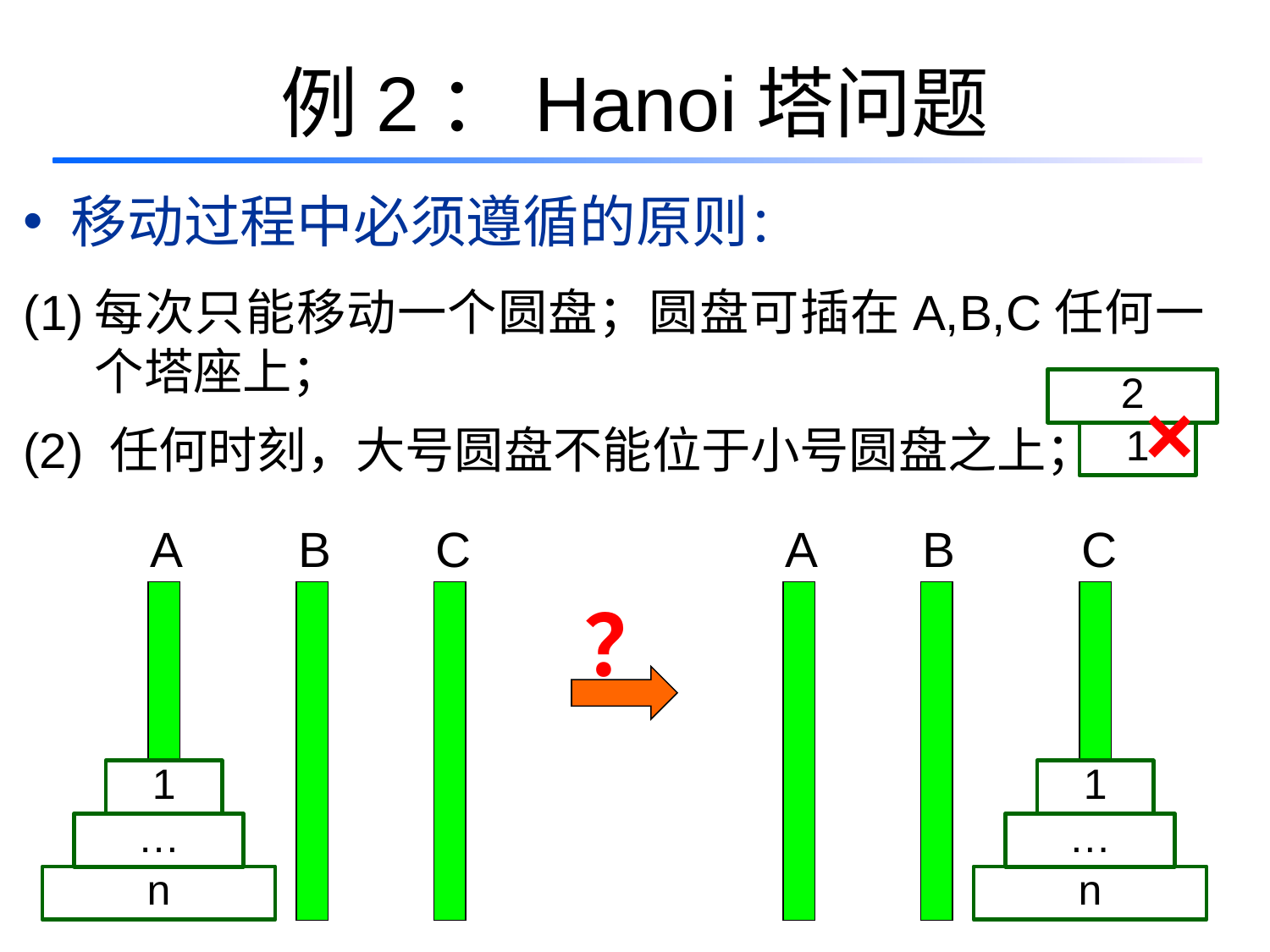

# 例2：Hanoi塔问题

移动过程中必须遵循的原则：

每次只能移动一个圆盘；圆盘可插在A,B,C任何一个塔座上；
×
2
(2) 任何时刻，大号圆盘不能位于小号圆盘之上；

1
A
B
C

A
B
C

？

1
1
…
…
n
n